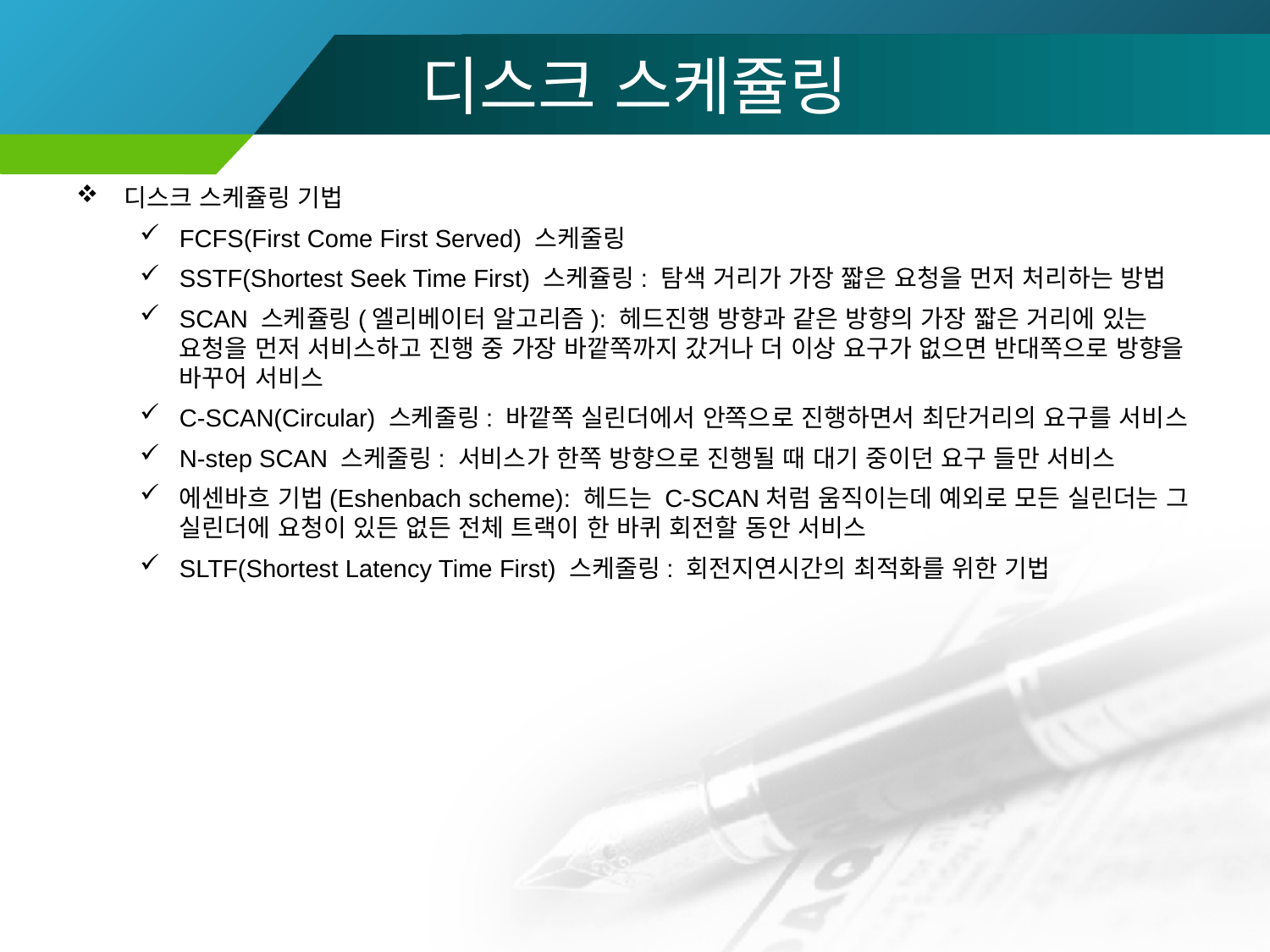

# 디스크 스케쥴링
디스크 스케쥴링 기법
FCFS(First Come First Served) 스케줄링
SSTF(Shortest Seek Time First) 스케쥴링: 탐색 거리가 가장 짧은 요청을 먼저 처리하는 방법
SCAN 스케쥴링(엘리베이터 알고리즘): 헤드진행 방향과 같은 방향의 가장 짧은 거리에 있는 요청을 먼저 서비스하고 진행 중 가장 바깥쪽까지 갔거나 더 이상 요구가 없으면 반대쪽으로 방향을 바꾸어 서비스
C-SCAN(Circular) 스케줄링: 바깥쪽 실린더에서 안쪽으로 진행하면서 최단거리의 요구를 서비스
N-step SCAN 스케줄링: 서비스가 한쪽 방향으로 진행될 때 대기 중이던 요구 들만 서비스
에센바흐 기법(Eshenbach scheme): 헤드는 C-SCAN처럼 움직이는데 예외로 모든 실린더는 그 실린더에 요청이 있든 없든 전체 트랙이 한 바퀴 회전할 동안 서비스
SLTF(Shortest Latency Time First) 스케줄링: 회전지연시간의 최적화를 위한 기법